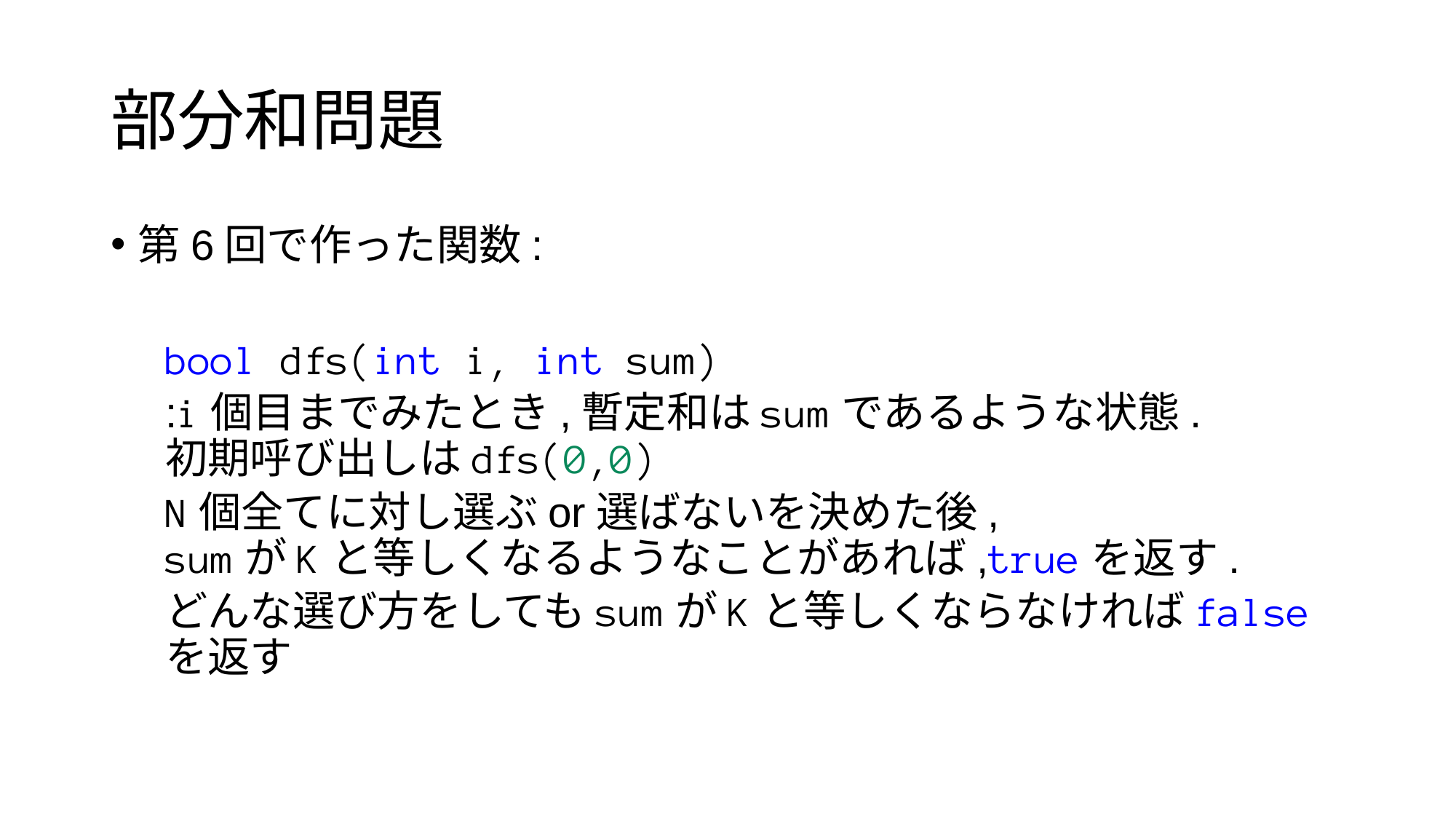

# 部分和問題
第6回で作った関数:

bool dfs(int i, int sum)
:i個目までみたとき,暫定和はsumであるような状態.
初期呼び出しはdfs(0,0)
N個全てに対し選ぶor選ばないを決めた後,
sumがKと等しくなるようなことがあれば,trueを返す.
どんな選び方をしてもsumがKと等しくならなければfalseを返す